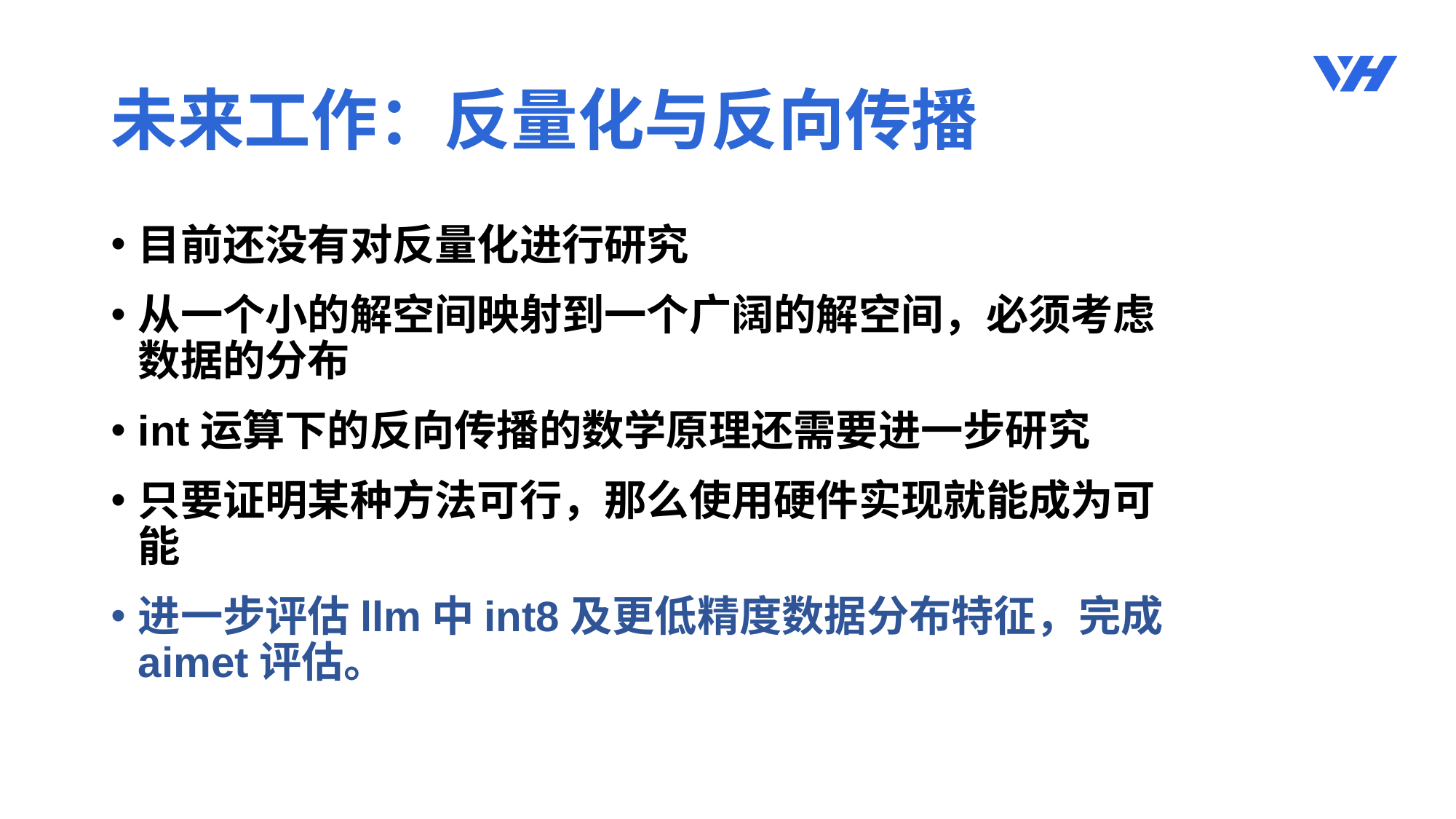

# 未来工作：反量化与反向传播
目前还没有对反量化进行研究
从一个小的解空间映射到一个广阔的解空间，必须考虑数据的分布
int运算下的反向传播的数学原理还需要进一步研究
只要证明某种方法可行，那么使用硬件实现就能成为可能
进一步评估llm中int8及更低精度数据分布特征，完成aimet评估。